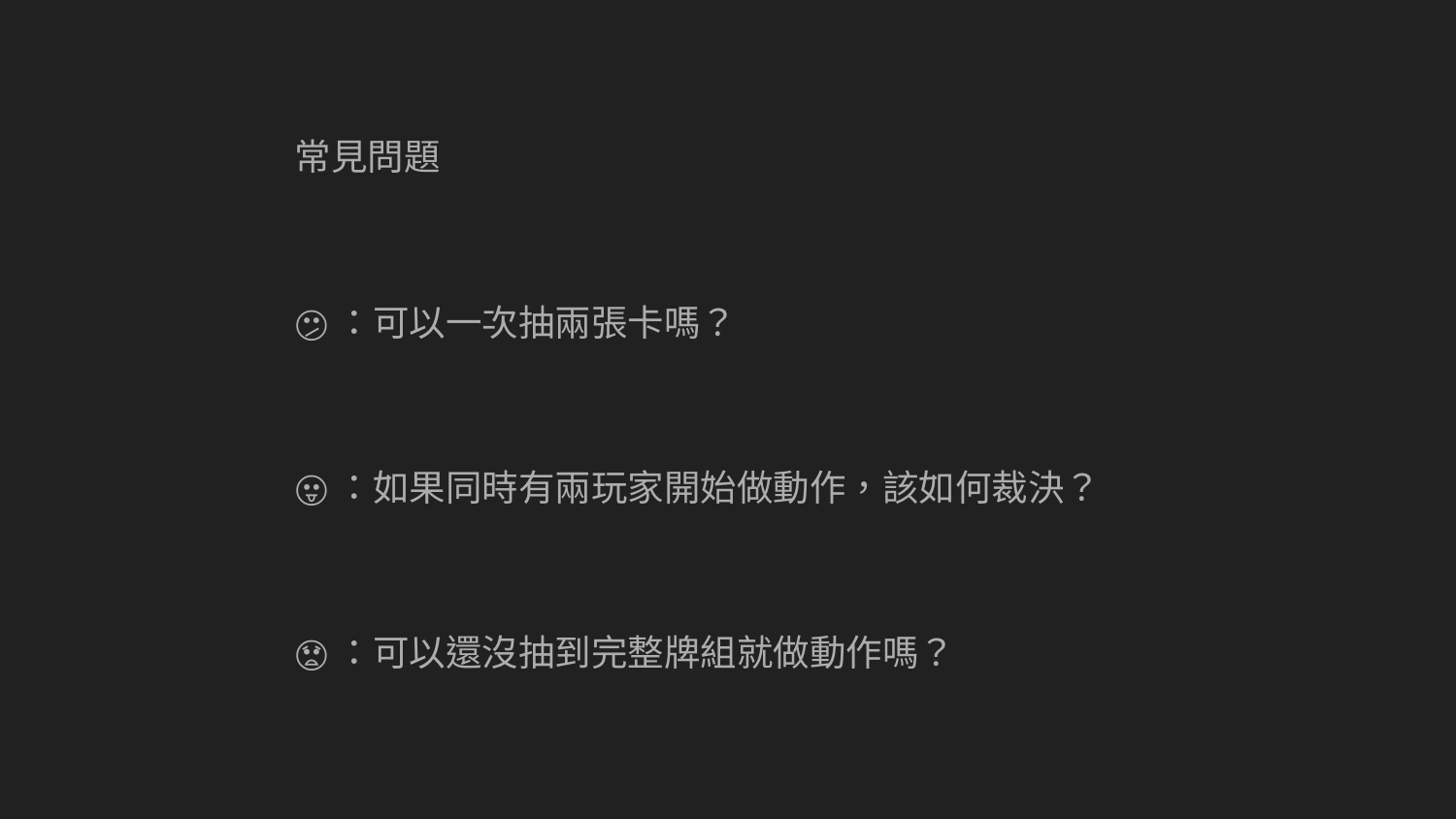

常見問題

😕：可以一次抽兩張卡嗎？

😛：如果同時有兩玩家開始做動作，該如何裁決？

😦：可以還沒抽到完整牌組就做動作嗎？